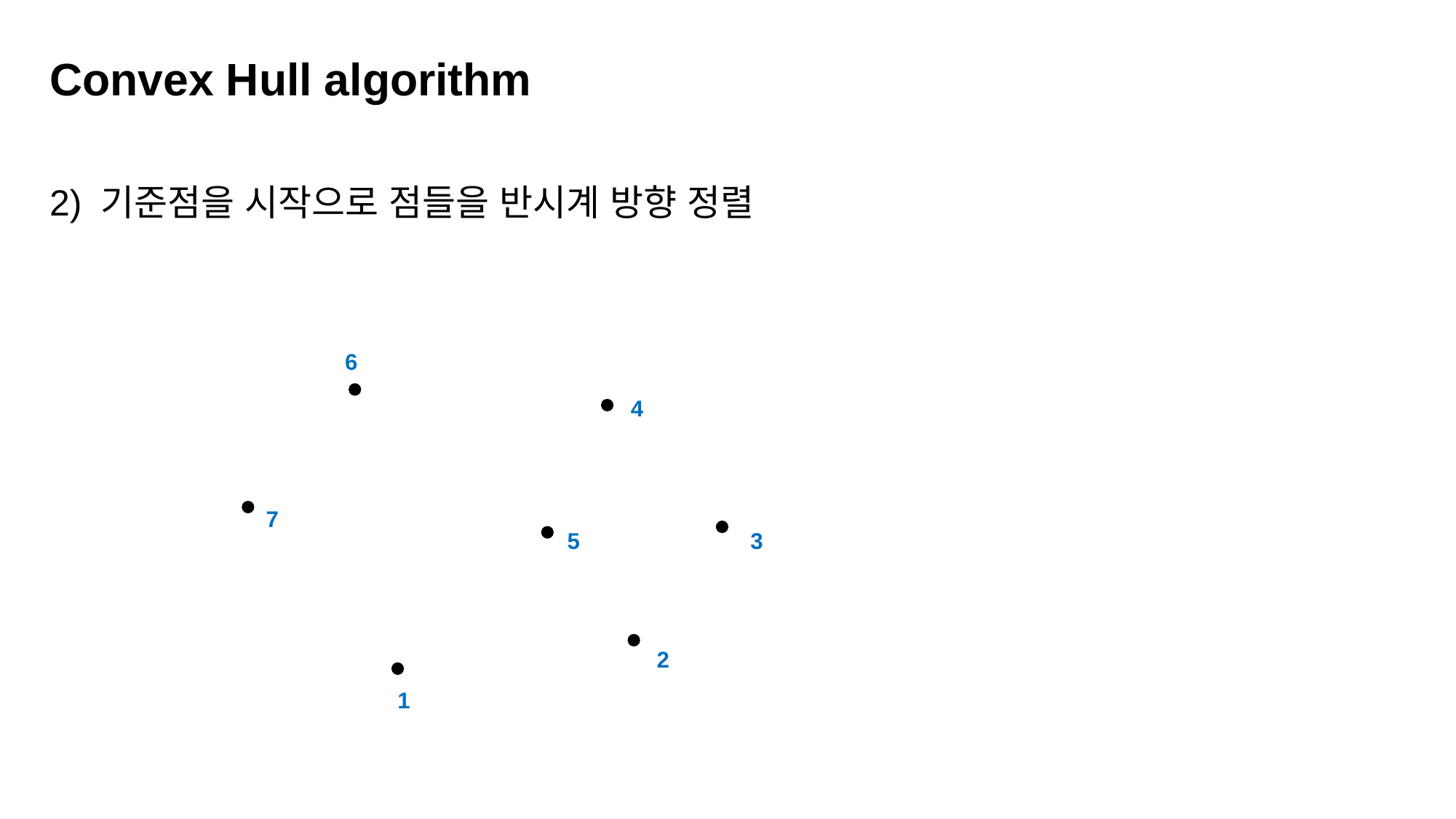

# Convex Hull algorithm
2) 기준점을 시작으로 점들을 반시계 방향 정렬
6

4
7
5
3
2
1